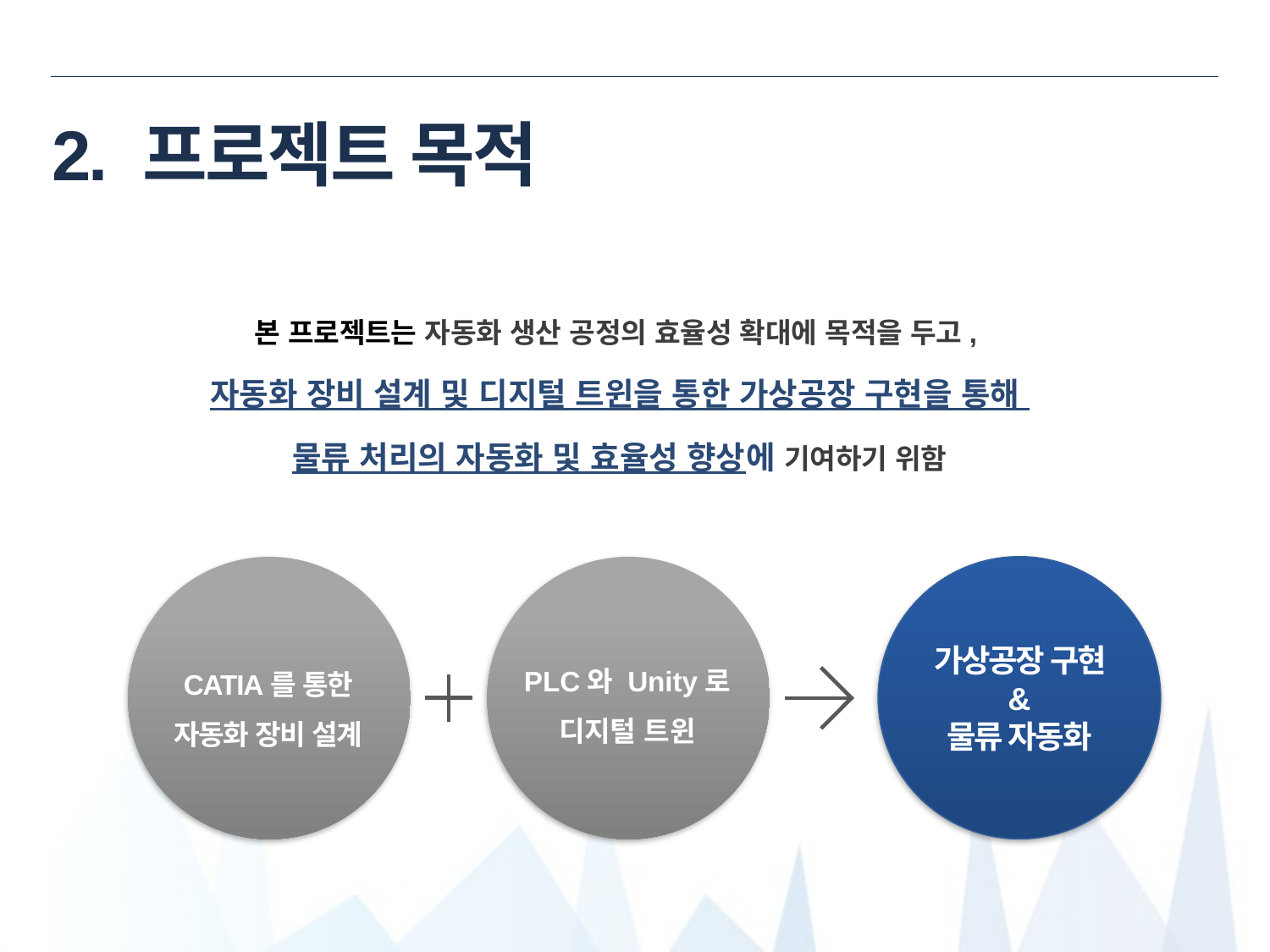

# 2. 프로젝트 목적
본 프로젝트는 자동화 생산 공정의 효율성 확대에 목적을 두고,
자동화 장비 설계 및 디지털 트윈을 통한 가상공장 구현을 통해
물류 처리의 자동화 및 효율성 향상에 기여하기 위함
가상공장 구현 &
물류 자동화

PLC와 Unity로
디지털 트윈
CATIA를 통한
자동화 장비 설계